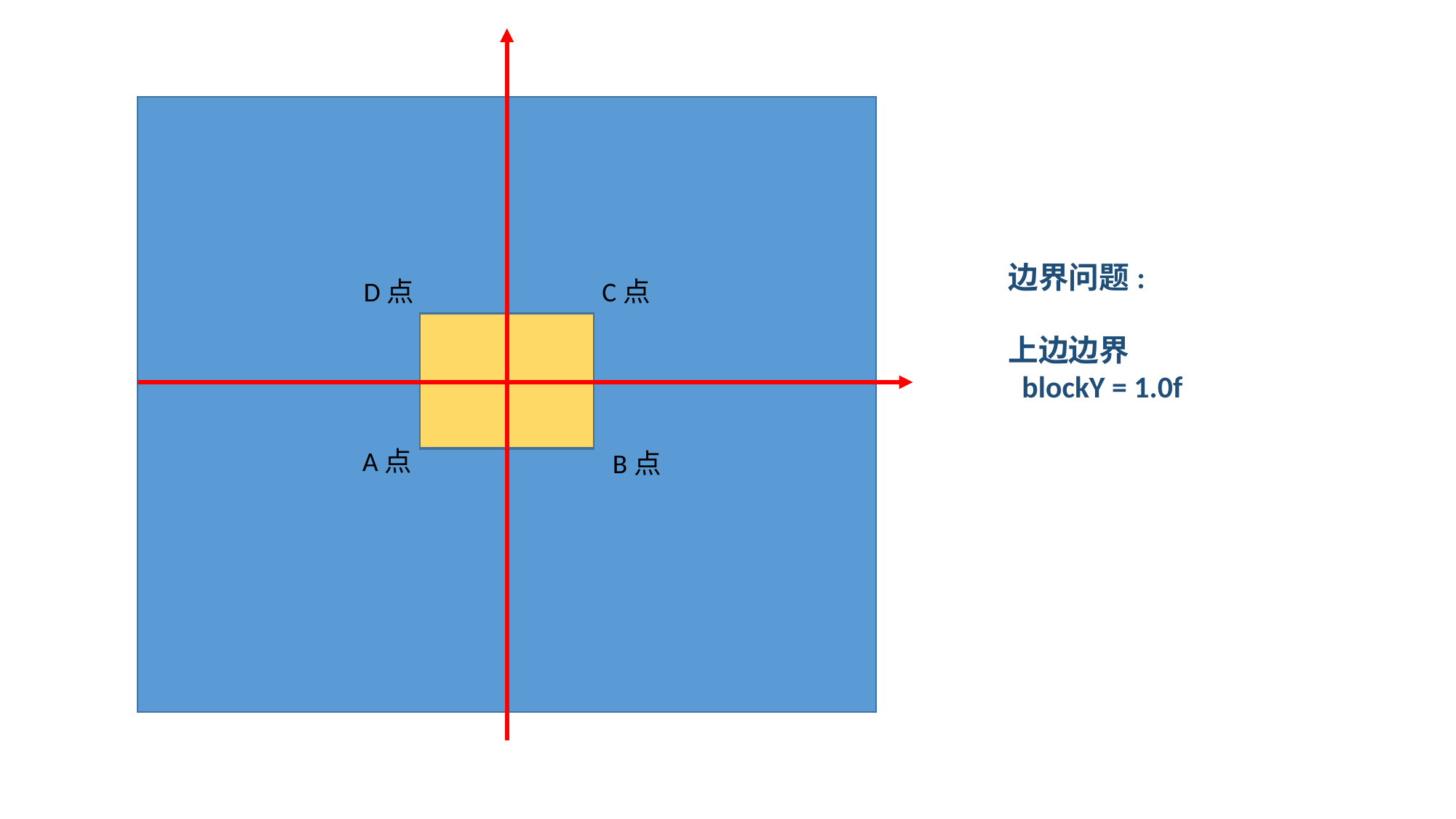

啊
边界问题:

上边边界
  blockY = 1.0f

D点
C点

A点
B点